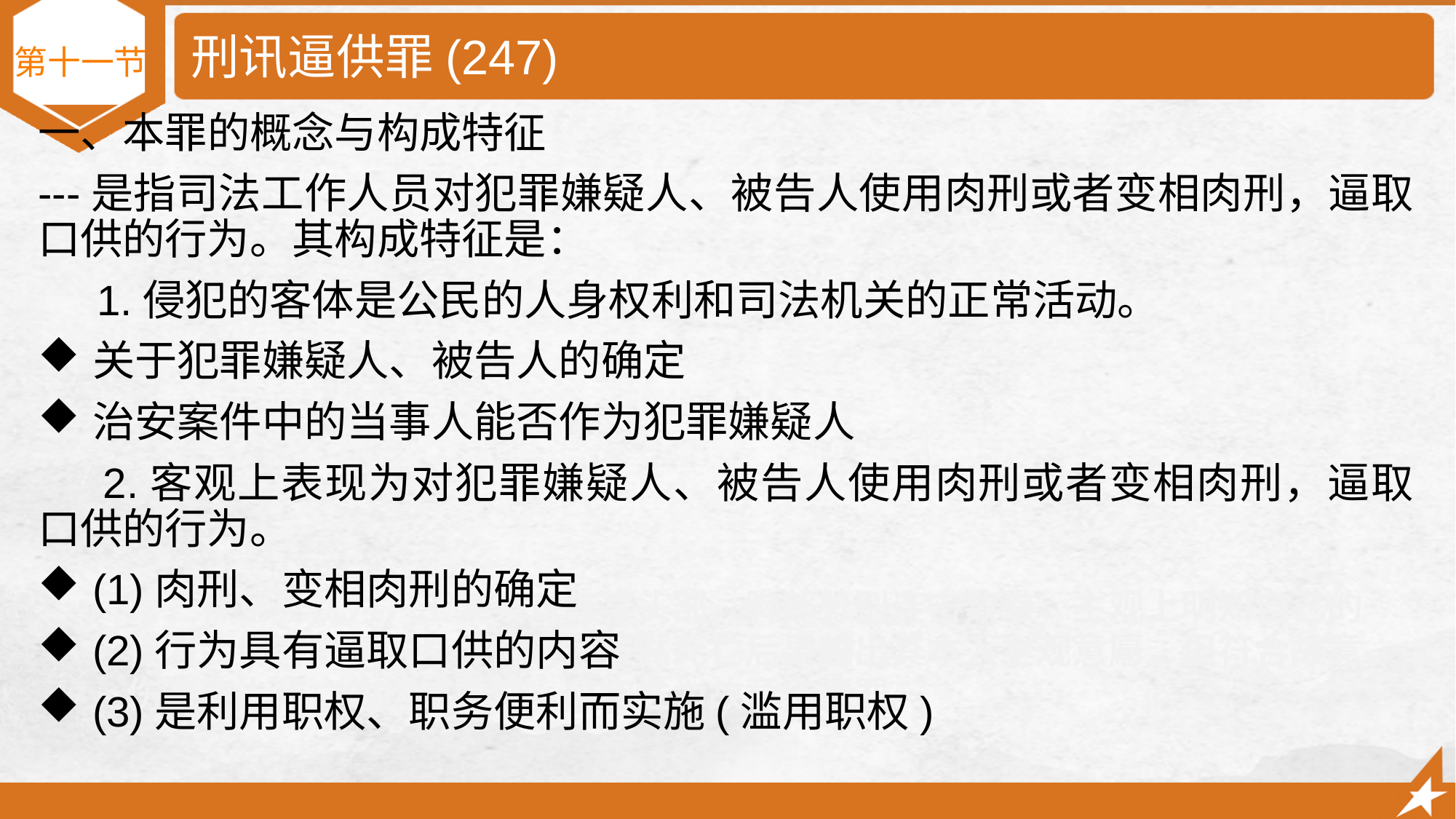

# 刑讯逼供罪(247)
第十一节
一、本罪的概念与构成特征
---是指司法工作人员对犯罪嫌疑人、被告人使用肉刑或者变相肉刑，逼取口供的行为。其构成特征是：
     1.侵犯的客体是公民的人身权利和司法机关的正常活动。
关于犯罪嫌疑人、被告人的确定
治安案件中的当事人能否作为犯罪嫌疑人
     2.客观上表现为对犯罪嫌疑人、被告人使用肉刑或者变相肉刑，逼取口供的行为。
(1)肉刑、变相肉刑的确定
(2)行为具有逼取口供的内容
(3)是利用职权、职务便利而实施(滥用职权)

第三种意见认为，王某某对陈某头部、胸部分别连击数拳，主观上明知自己的行为会伤害陈某的身体健康，虽然死亡后果超出其本人主观意愿，但符合故意伤害致人死亡的构成要件，应定性为故意伤害罪。